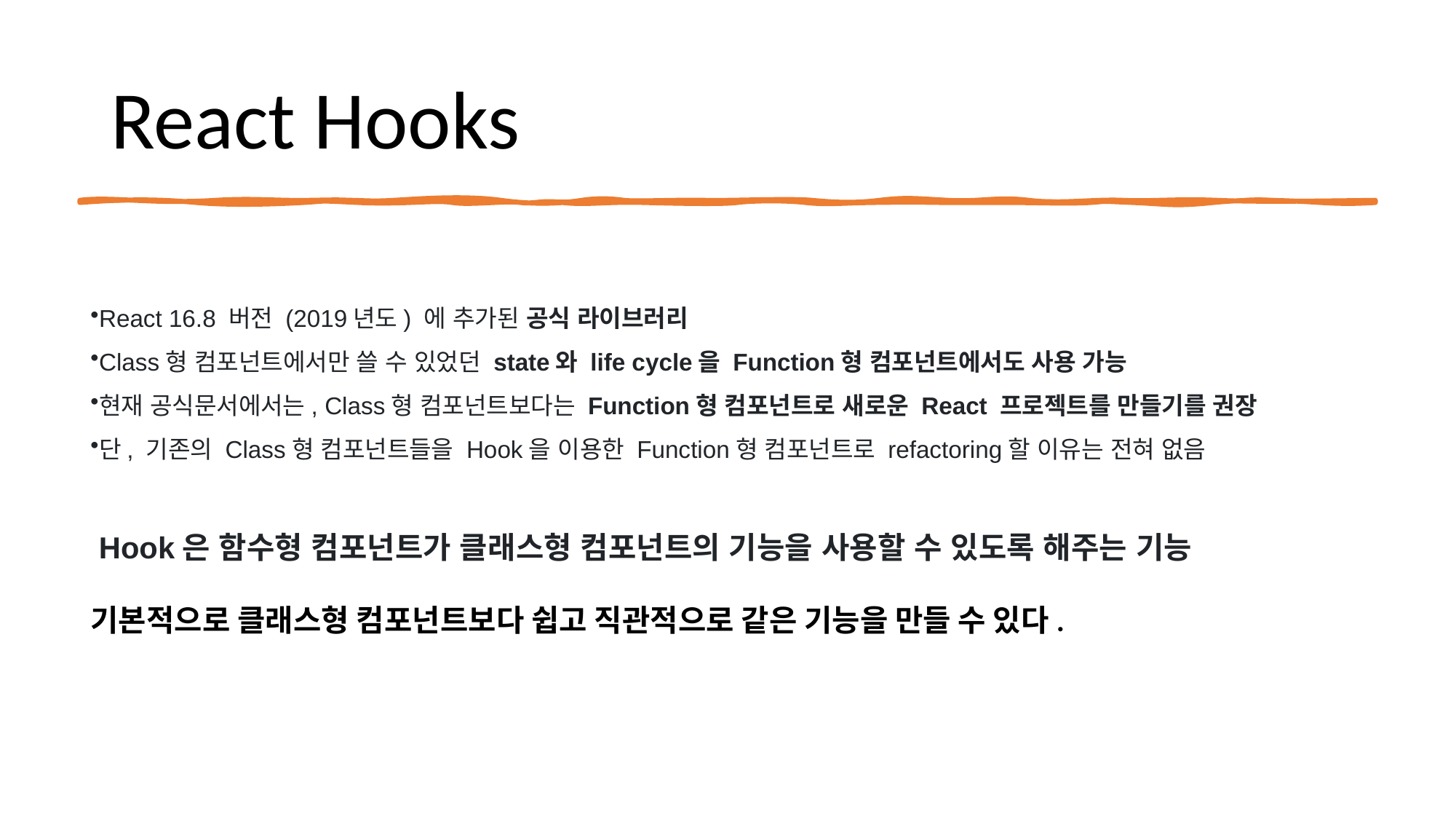

# React Hooks

React 16.8 버전 (2019년도) 에 추가된 공식 라이브러리
Class형 컴포넌트에서만 쓸 수 있었던 state와 life cycle을 Function형 컴포넌트에서도 사용 가능
현재 공식문서에서는, Class형 컴포넌트보다는 Function형 컴포넌트로 새로운 React 프로젝트를 만들기를 권장
단, 기존의 Class형 컴포넌트들을 Hook을 이용한 Function형 컴포넌트로 refactoring할 이유는 전혀 없음

 Hook은 함수형 컴포넌트가 클래스형 컴포넌트의 기능을 사용할 수 있도록 해주는 기능

기본적으로 클래스형 컴포넌트보다 쉽고 직관적으로 같은 기능을 만들 수 있다.